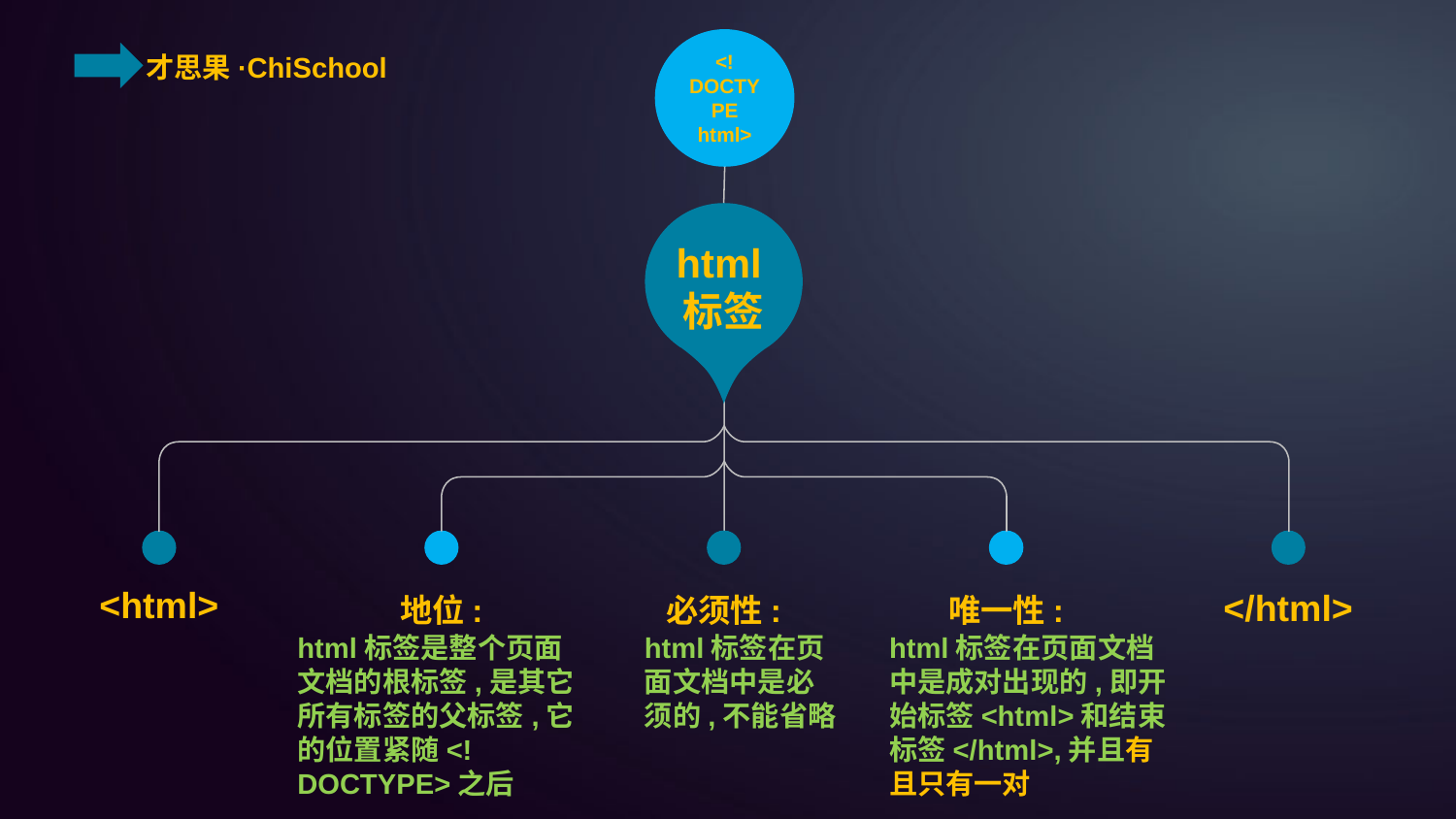

<!DOCTYPE html>
html标签

<html>
</html>
地位:
必须性:
唯一性:
html标签是整个页面文档的根标签,是其它所有标签的父标签,它的位置紧随<!DOCTYPE>之后
html标签在页面文档中是成对出现的,即开始标签<html>和结束标签</html>,并且有且只有一对
html标签在页面文档中是必须的,不能省略